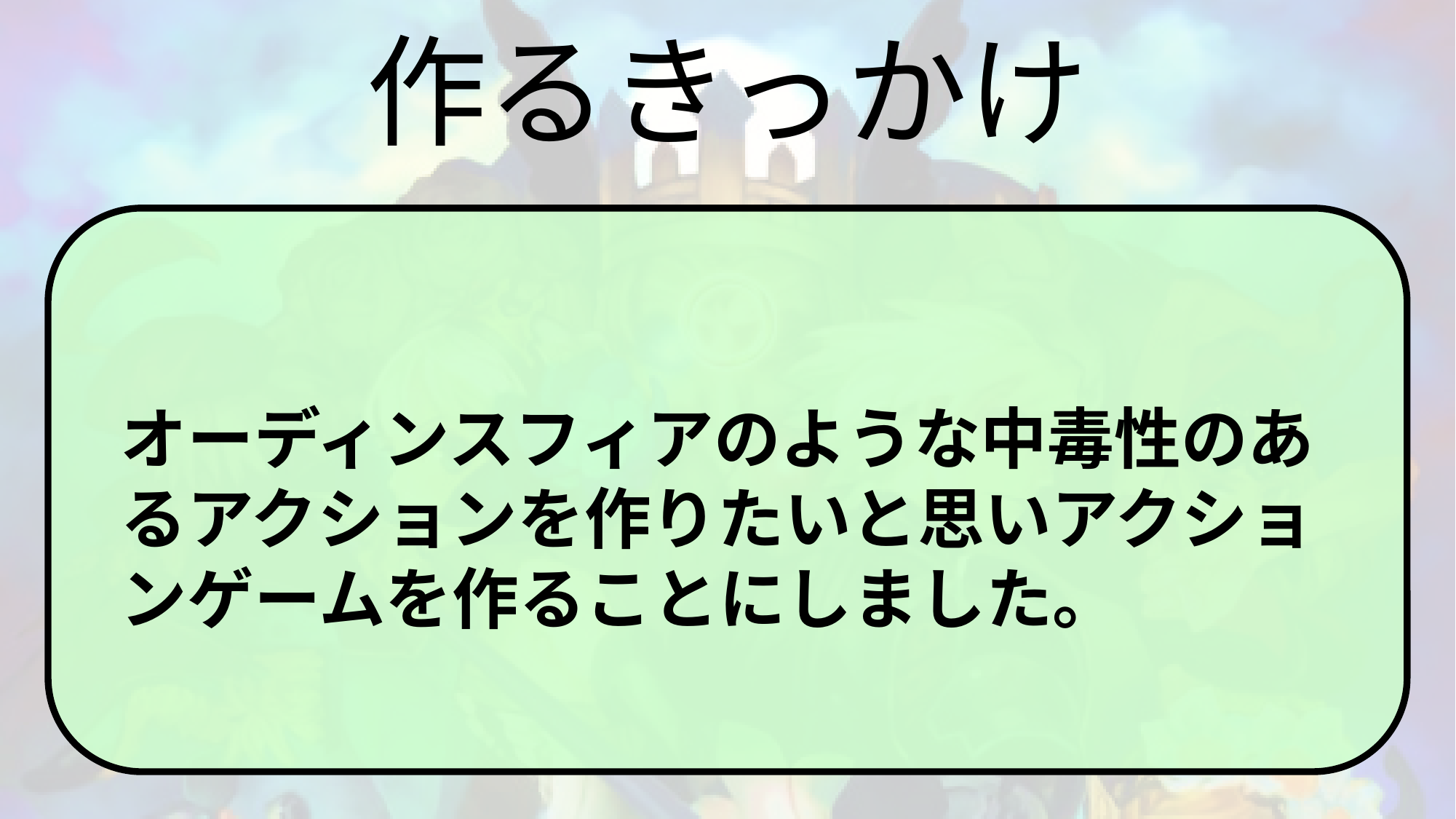

作るきっかけ

オーディンスフィアのような中毒性のあるアクションを作りたいと思いアクションゲームを作ることにしました。